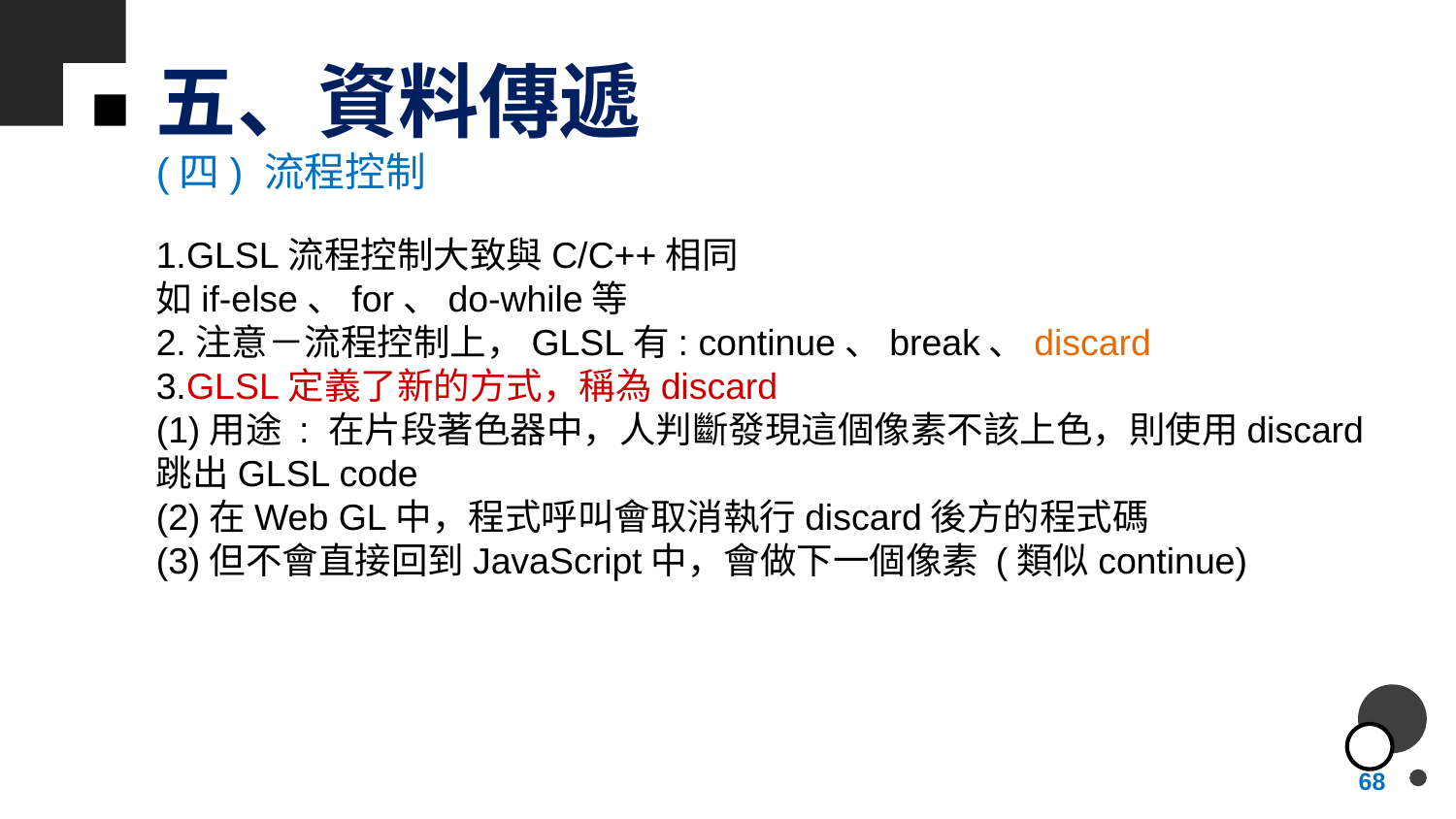

# 五、資料傳遞
(四) 流程控制
1.GLSL流程控制大致與C/C++相同
如if-else、for、do-while等
2.注意－流程控制上，GLSL有: continue、break、discard
3.GLSL定義了新的方式，稱為discard
(1)用途 : 在片段著色器中，人判斷發現這個像素不該上色，則使用discard跳出GLSL code
(2)在Web GL中，程式呼叫會取消執行discard後方的程式碼
(3)但不會直接回到JavaScript中，會做下一個像素 (類似continue)

68